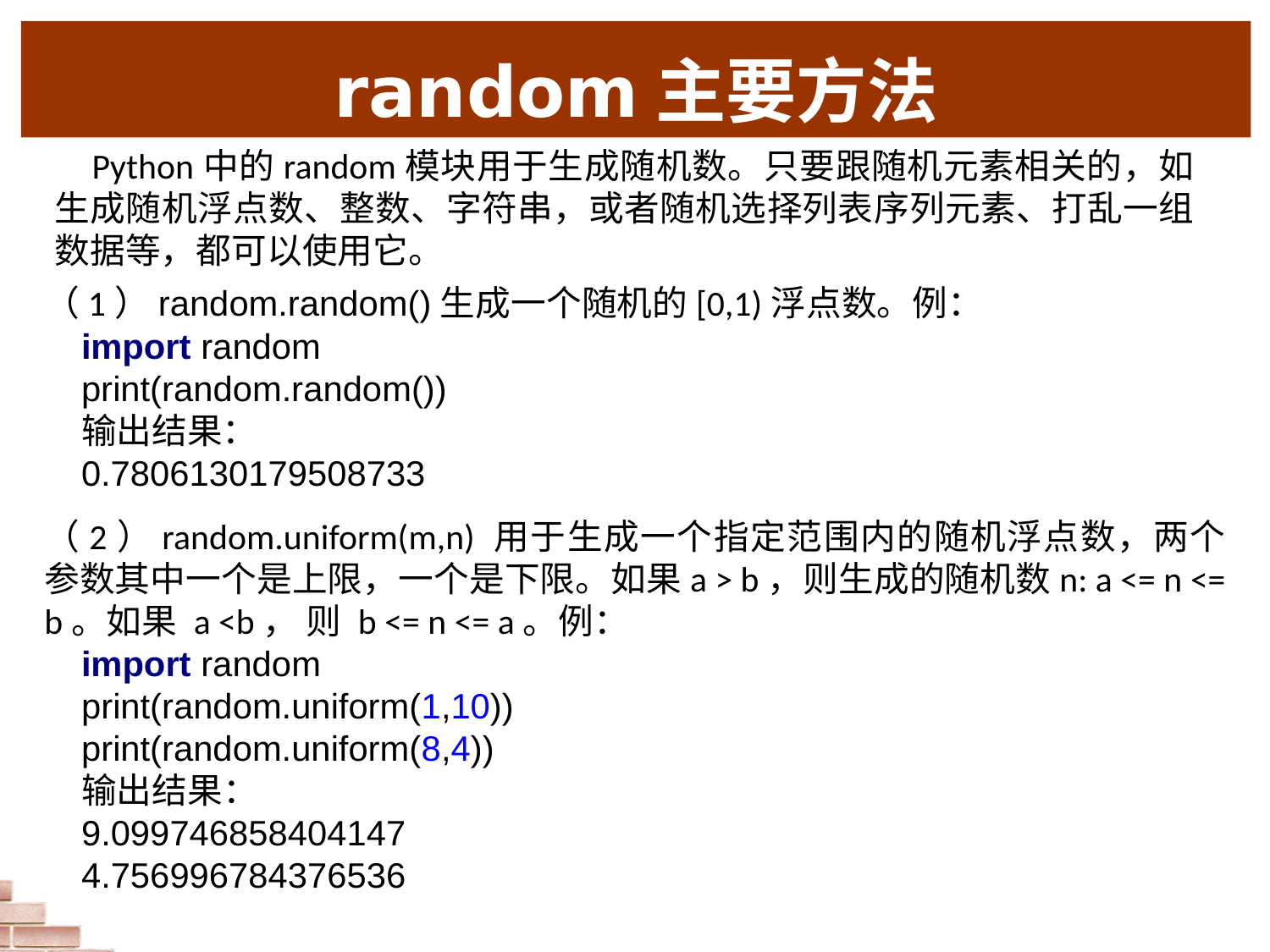

# random主要方法
Python中的random模块用于生成随机数。只要跟随机元素相关的，如生成随机浮点数、整数、字符串，或者随机选择列表序列元素、打乱一组数据等，都可以使用它。
（1）random.random()生成一个随机的[0,1)浮点数。例：
import random
print(random.random())
输出结果：
0.7806130179508733
（2）random.uniform(m,n) 用于生成一个指定范围内的随机浮点数，两个参数其中一个是上限，一个是下限。如果a > b，则生成的随机数n: a <= n <= b。如果 a <b， 则 b <= n <= a。例：
import random
print(random.uniform(1,10))
print(random.uniform(8,4))
输出结果：
9.099746858404147
4.756996784376536